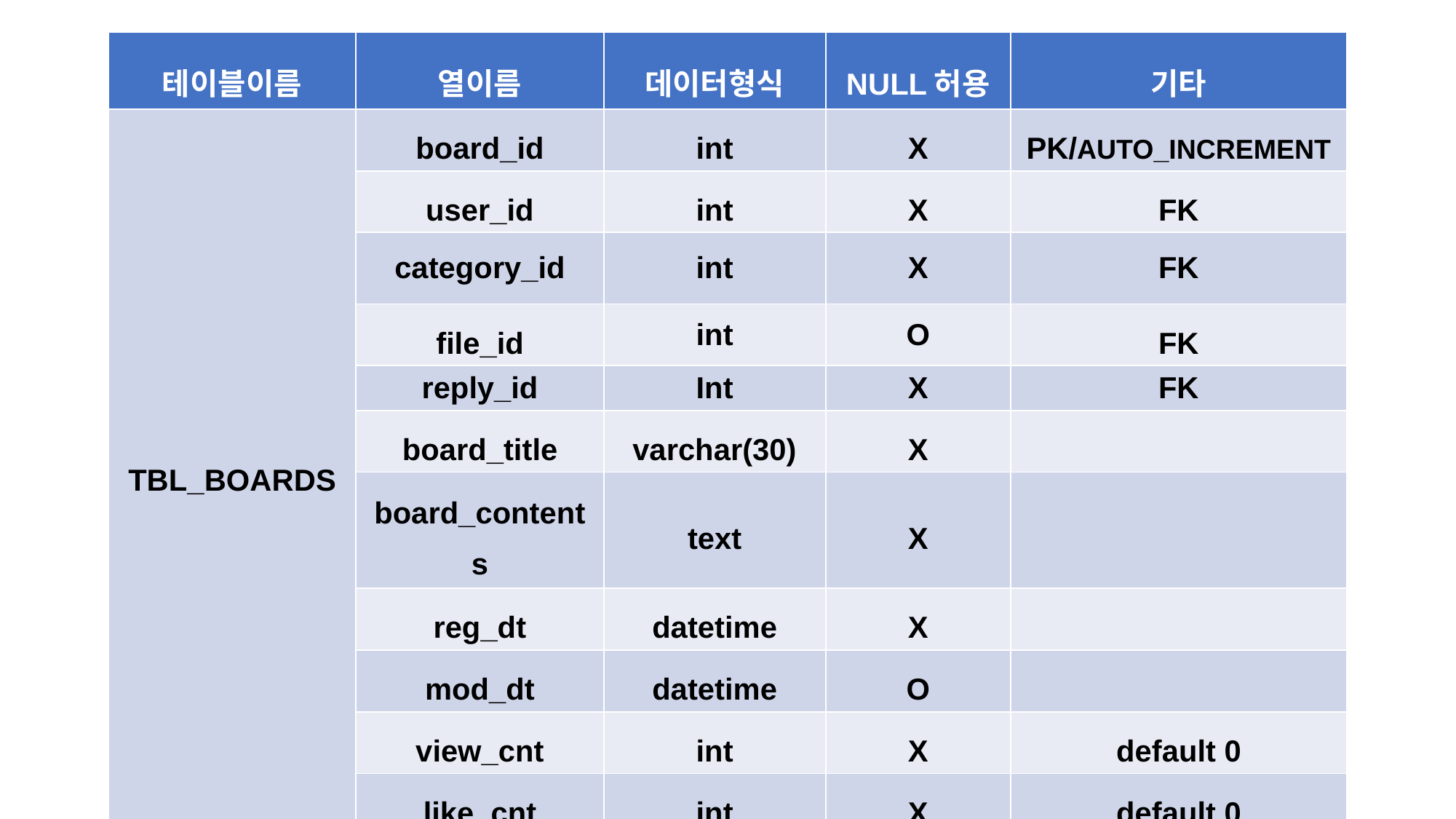

| 테이블이름 | 열이름 | 데이터형식 | NULL허용 | 기타 |
| --- | --- | --- | --- | --- |
| TBL\_BOARDS | board\_id | int | X | PK/AUTO\_INCREMENT |
|  | user\_id | int | X | FK |
|  | category\_id | int | X | FK |
|  | file\_id | int | O | FK |
|  | reply\_id | Int | X | FK |
|  | board\_title | varchar(30) | X |  |
|  | board\_contents | text | X |  |
|  | reg\_dt | datetime | X |  |
|  | mod\_dt | datetime | O |  |
|  | view\_cnt | int | X | default 0 |
|  | like\_cnt | int | X | default 0 |